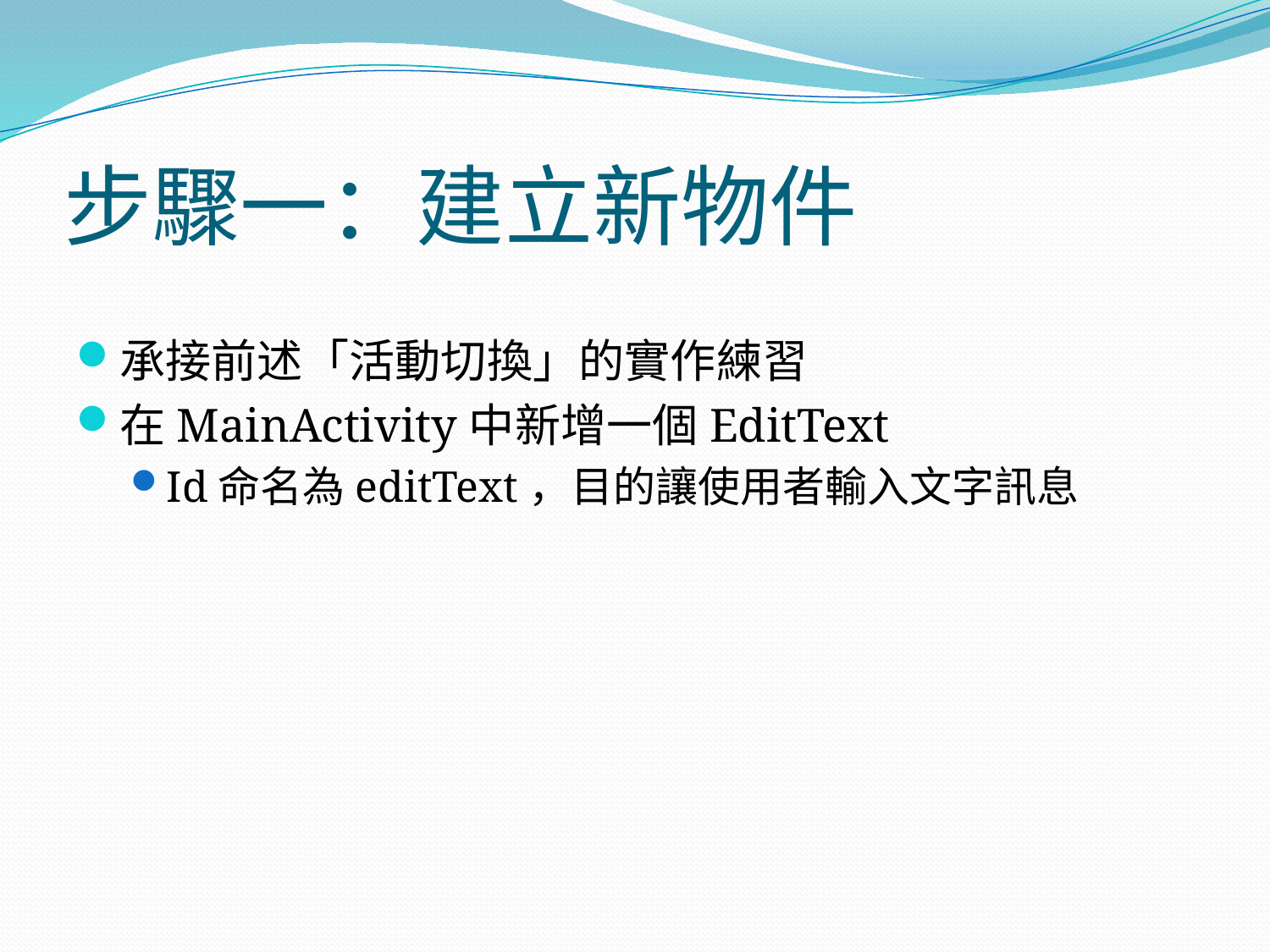

# 步驟一：建立新物件
承接前述「活動切換」的實作練習
在MainActivity中新增一個EditText
Id命名為editText，目的讓使用者輸入文字訊息